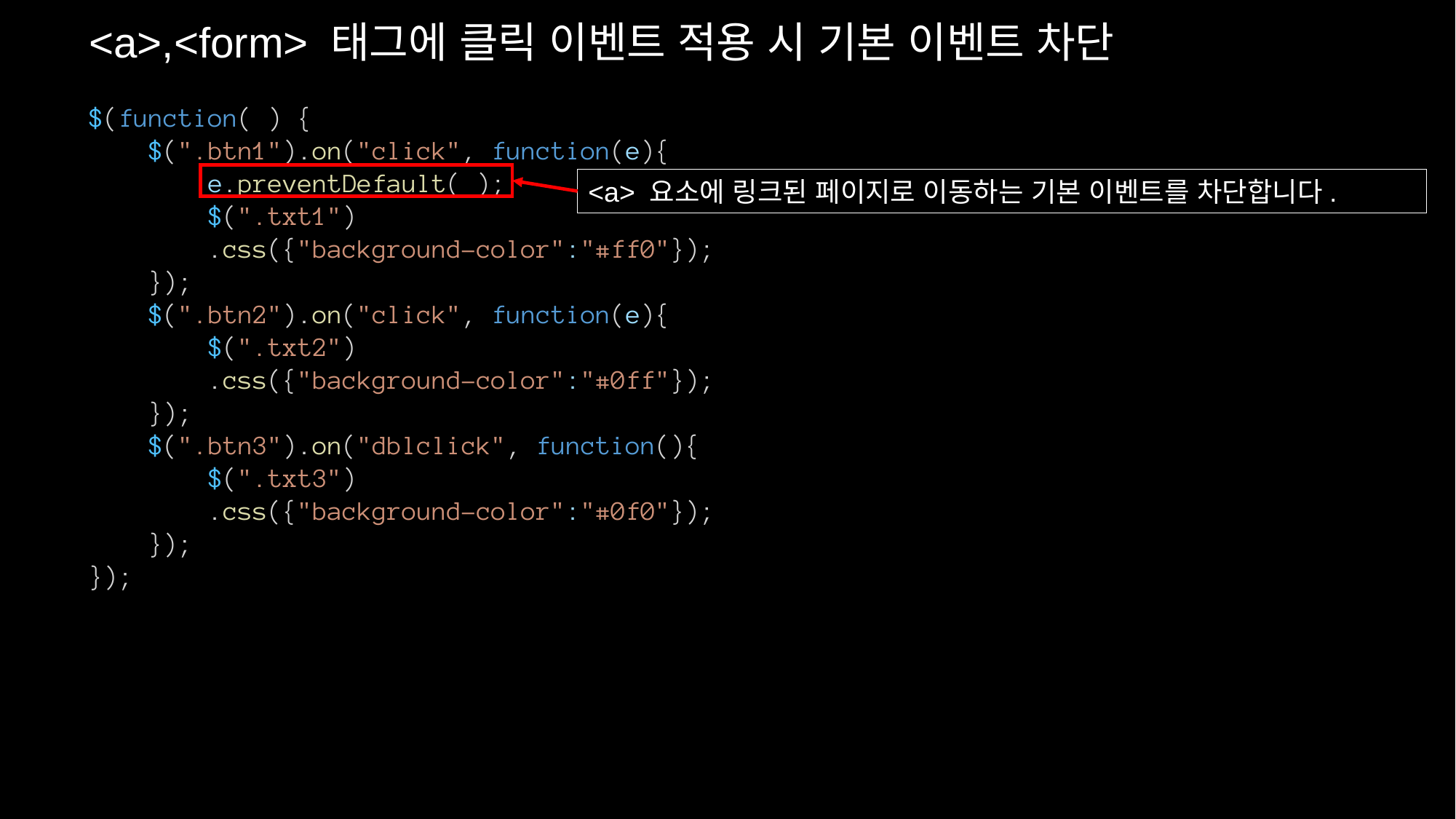

<a>,<form> 태그에 클릭 이벤트 적용 시 기본 이벤트 차단
$(function( ) {
    $(".btn1").on("click", function(e){
        e.preventDefault( );
        $(".txt1")
        .css({"background-color":"#ff0"});
    });
    $(".btn2").on("click", function(e){
        $(".txt2")
        .css({"background-color":"#0ff"});
    });
    $(".btn3").on("dblclick", function(){
        $(".txt3")
        .css({"background-color":"#0f0"});
    });
});

<a> 요소에 링크된 페이지로 이동하는 기본 이벤트를 차단합니다.